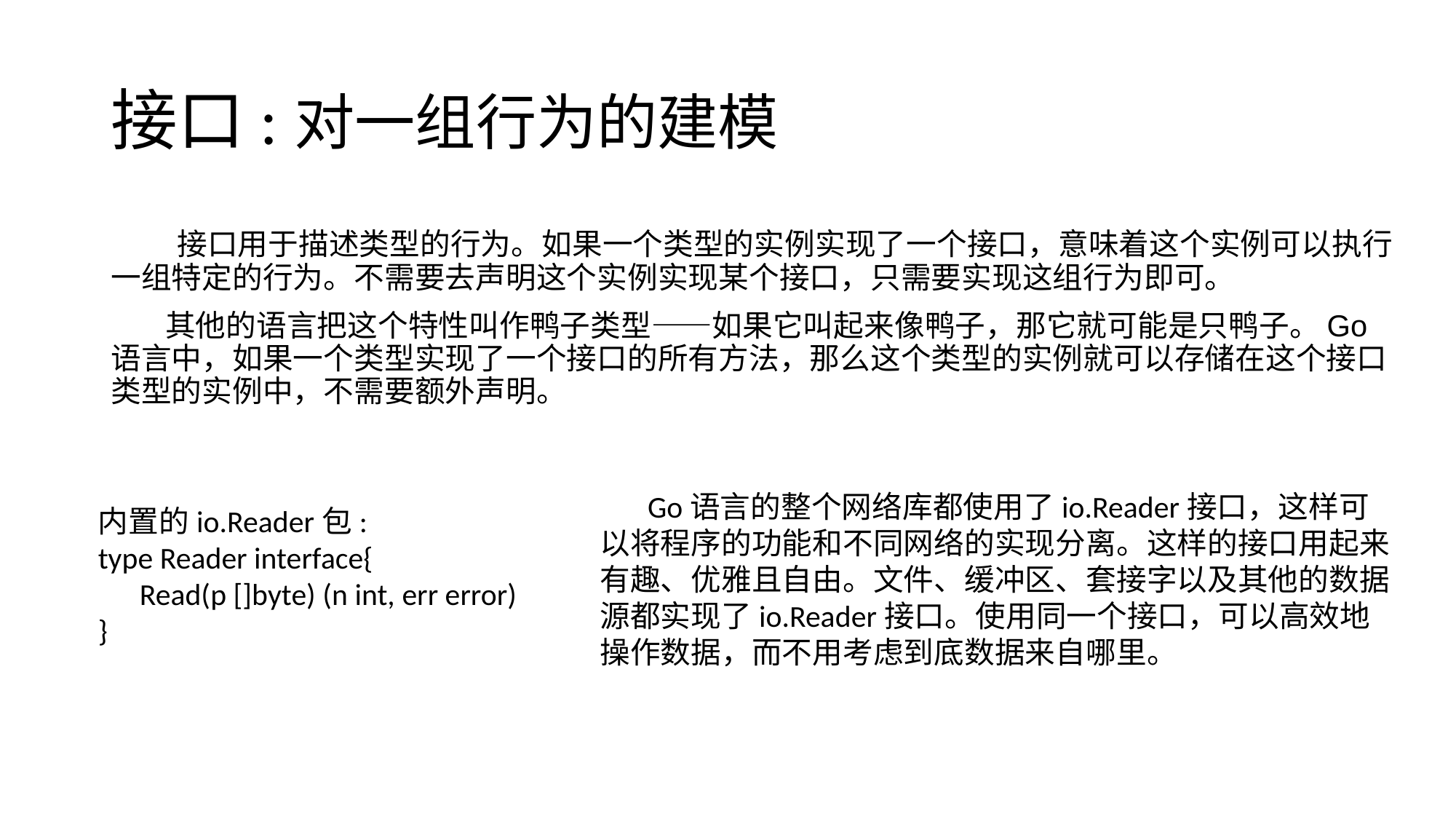

# 接口:对一组行为的建模
       接口用于描述类型的行为。如果一个类型的实例实现了一个接口，意味着这个实例可以执行一组特定的行为。不需要去声明这个实例实现某个接口，只需要实现这组行为即可。
       其他的语言把这个特性叫作鸭子类型——如果它叫起来像鸭子，那它就可能是只鸭子。Go语言中，如果一个类型实现了一个接口的所有方法，那么这个类型的实例就可以存储在这个接口类型的实例中，不需要额外声明。
       Go语言的整个网络库都使用了io.Reader接口，这样可以将程序的功能和不同网络的实现分离。这样的接口用起来有趣、优雅且自由。文件、缓冲区、套接字以及其他的数据源都实现了io.Reader接口。使用同一个接口，可以高效地操作数据，而不用考虑到底数据来自哪里。
内置的io.Reader包:
type Reader interface{
      Read(p []byte) (n int, err error)
}